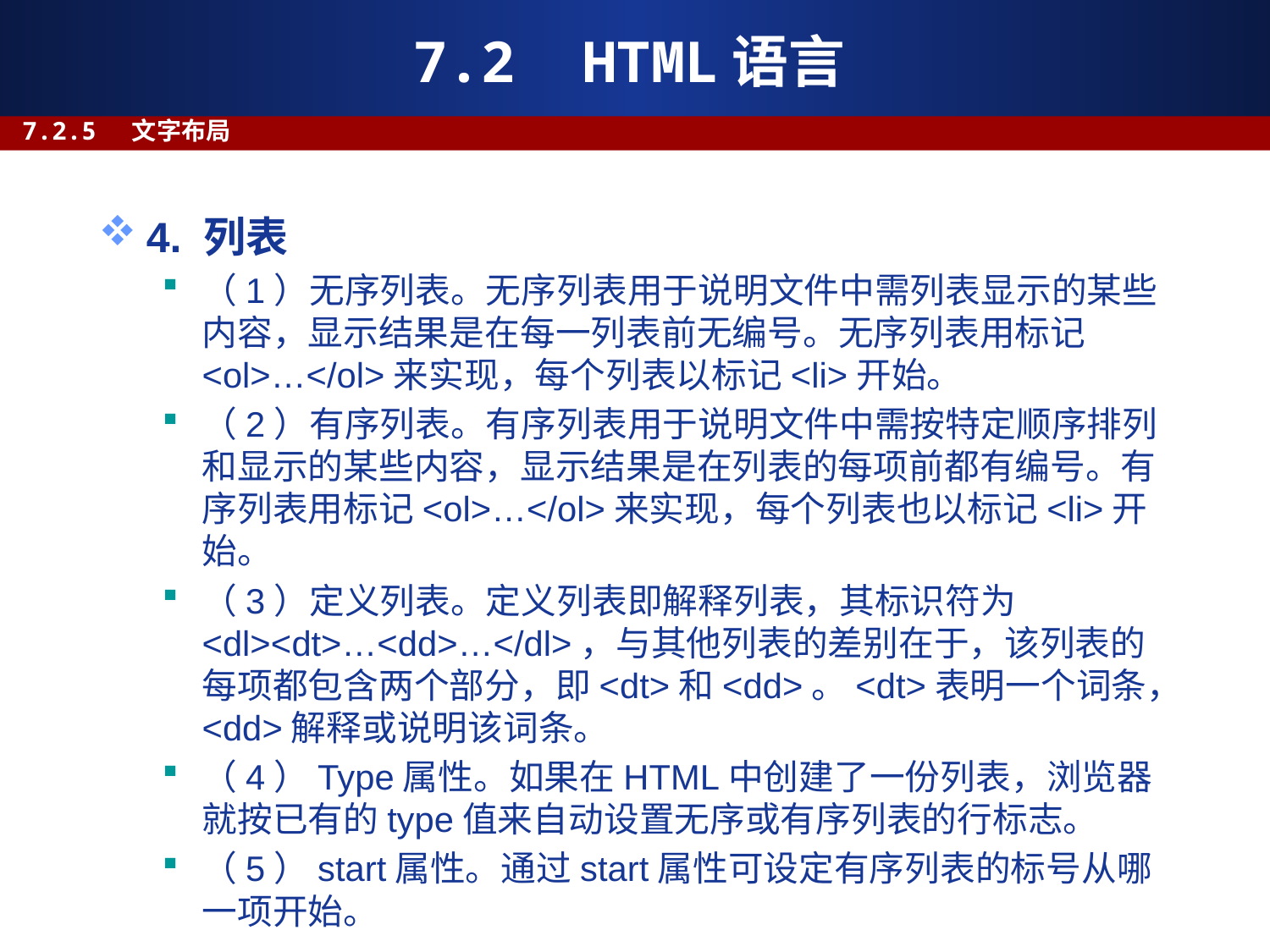

# 7.2  HTML语言
7.2.5  文字布局
4. 列表
（1）无序列表。无序列表用于说明文件中需列表显示的某些内容，显示结果是在每一列表前无编号。无序列表用标记<ol>…</ol>来实现，每个列表以标记<li>开始。
（2）有序列表。有序列表用于说明文件中需按特定顺序排列和显示的某些内容，显示结果是在列表的每项前都有编号。有序列表用标记<ol>…</ol>来实现，每个列表也以标记<li>开始。
（3）定义列表。定义列表即解释列表，其标识符为<dl><dt>…<dd>…</dl>，与其他列表的差别在于，该列表的每项都包含两个部分，即<dt>和<dd>。<dt>表明一个词条，<dd>解释或说明该词条。
（4）Type属性。如果在HTML中创建了一份列表，浏览器就按已有的type值来自动设置无序或有序列表的行标志。
（5）start属性。通过start属性可设定有序列表的标号从哪一项开始。